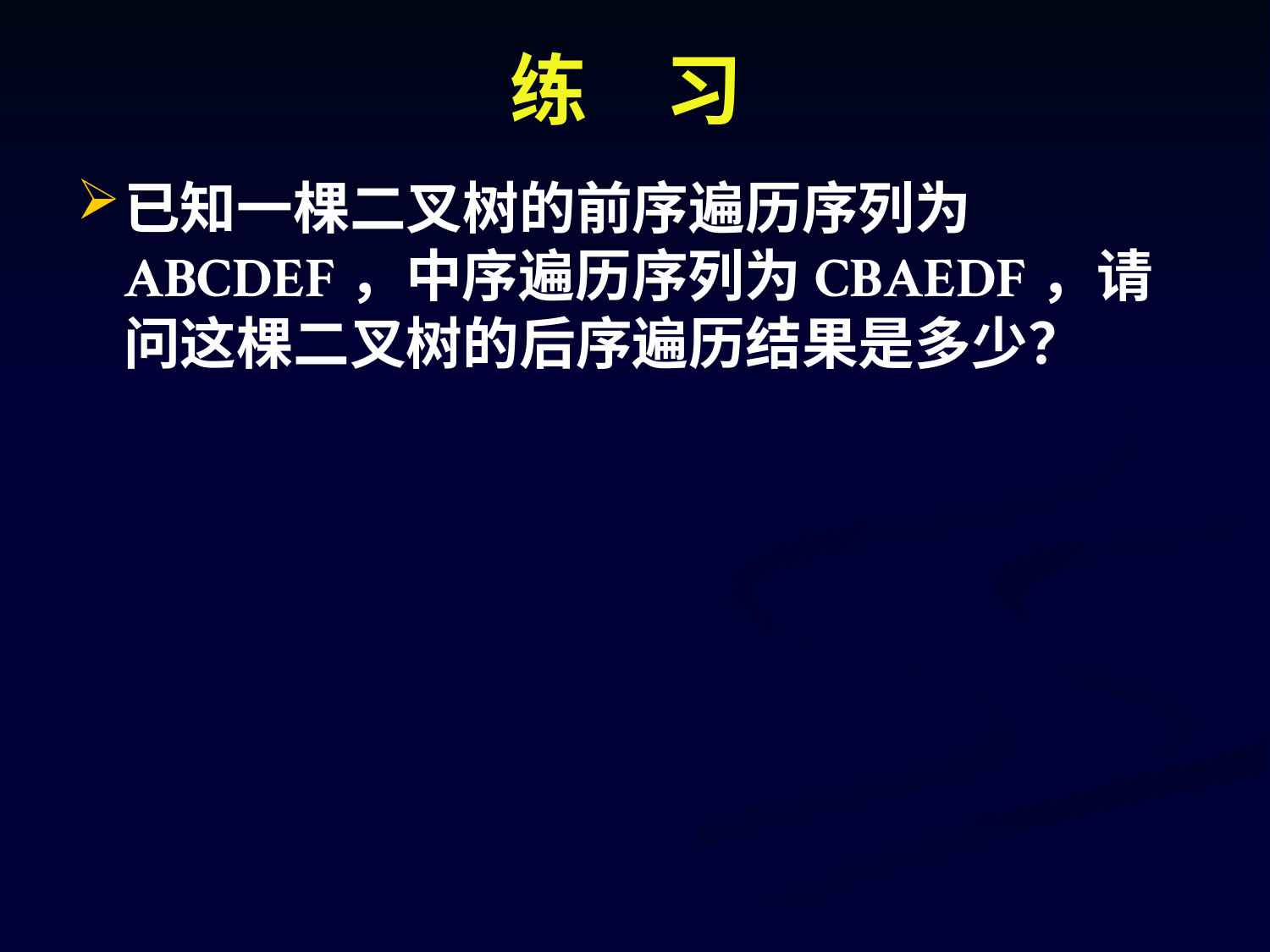

# 练　习
已知一棵二叉树的前序遍历序列为ABCDEF，中序遍历序列为CBAEDF，请问这棵二叉树的后序遍历结果是多少？